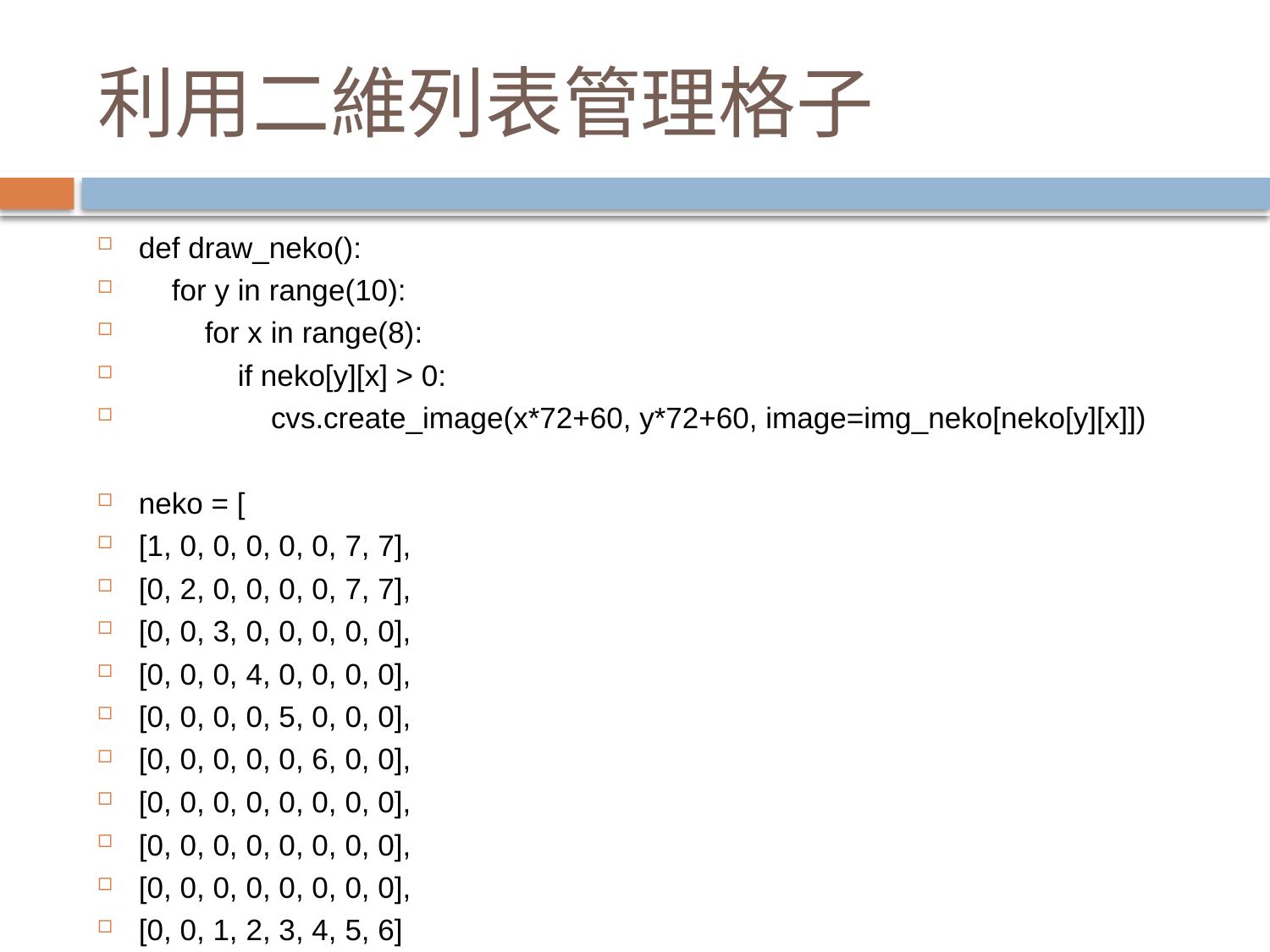

# 利用二維列表管理格子
def draw_neko():
    for y in range(10):
        for x in range(8):
            if neko[y][x] > 0:
                cvs.create_image(x*72+60, y*72+60, image=img_neko[neko[y][x]])

neko = [
[1, 0, 0, 0, 0, 0, 7, 7],
[0, 2, 0, 0, 0, 0, 7, 7],
[0, 0, 3, 0, 0, 0, 0, 0],
[0, 0, 0, 4, 0, 0, 0, 0],
[0, 0, 0, 0, 5, 0, 0, 0],
[0, 0, 0, 0, 0, 6, 0, 0],
[0, 0, 0, 0, 0, 0, 0, 0],
[0, 0, 0, 0, 0, 0, 0, 0],
[0, 0, 0, 0, 0, 0, 0, 0],
[0, 0, 1, 2, 3, 4, 5, 6]
]